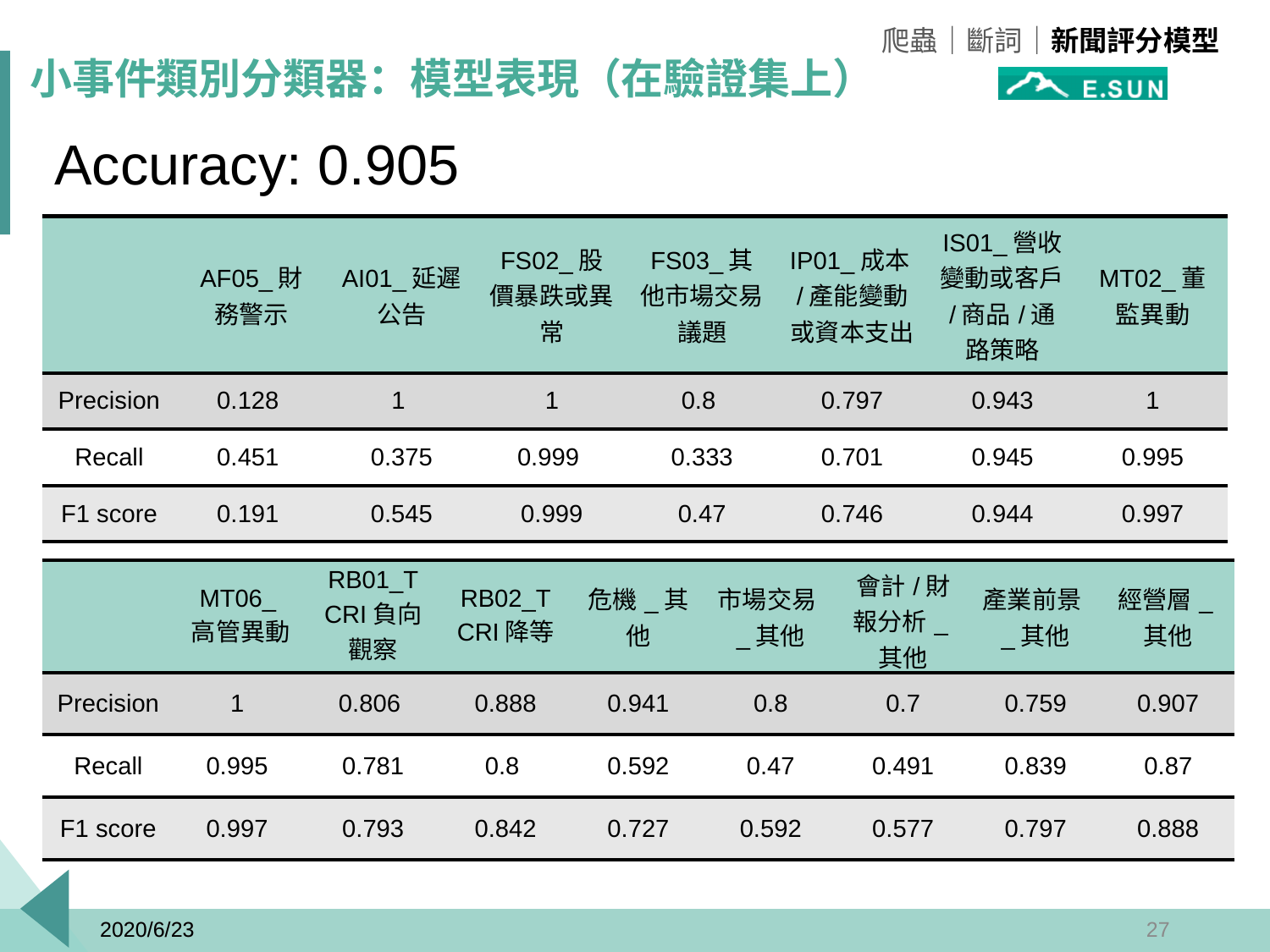

爬蟲｜斷詞｜新聞評分模型
# 小事件類別分類器：模型表現（在驗證集上）
Accuracy: 0.905

|  | AF05\_財務警示 | AI01\_延遲公告 | FS02\_股價暴跌或異常 | FS03\_其他市場交易議題 | IP01\_成本/產能變動或資本支出 | IS01\_營收變動或客戶/商品/通路策略 | MT02\_董監異動 |
| --- | --- | --- | --- | --- | --- | --- | --- |
| Precision | 0.128 | 1 | 1 | 0.8 | 0.797 | 0.943 | 1 |
| Recall | 0.451 | 0.375 | 0.999 | 0.333 | 0.701 | 0.945 | 0.995 |
| F1 score | 0.191 | 0.545 | 0.999 | 0.47 | 0.746 | 0.944 | 0.997 |
|  | MT06\_高管異動 | RB01\_TCRI負向觀察 | RB02\_TCRI降等 | 危機\_其他 | 市場交易\_其他 | 會計/財報分析\_其他 | 產業前景\_其他 | 經營層\_其他 |
| --- | --- | --- | --- | --- | --- | --- | --- | --- |
| Precision | 1 | 0.806 | 0.888 | 0.941 | 0.8 | 0.7 | 0.759 | 0.907 |
| Recall | 0.995 | 0.781 | 0.8 | 0.592 | 0.47 | 0.491 | 0.839 | 0.87 |
| F1 score | 0.997 | 0.793 | 0.842 | 0.727 | 0.592 | 0.577 | 0.797 | 0.888 |
2020/6/23
2020/6/23
27